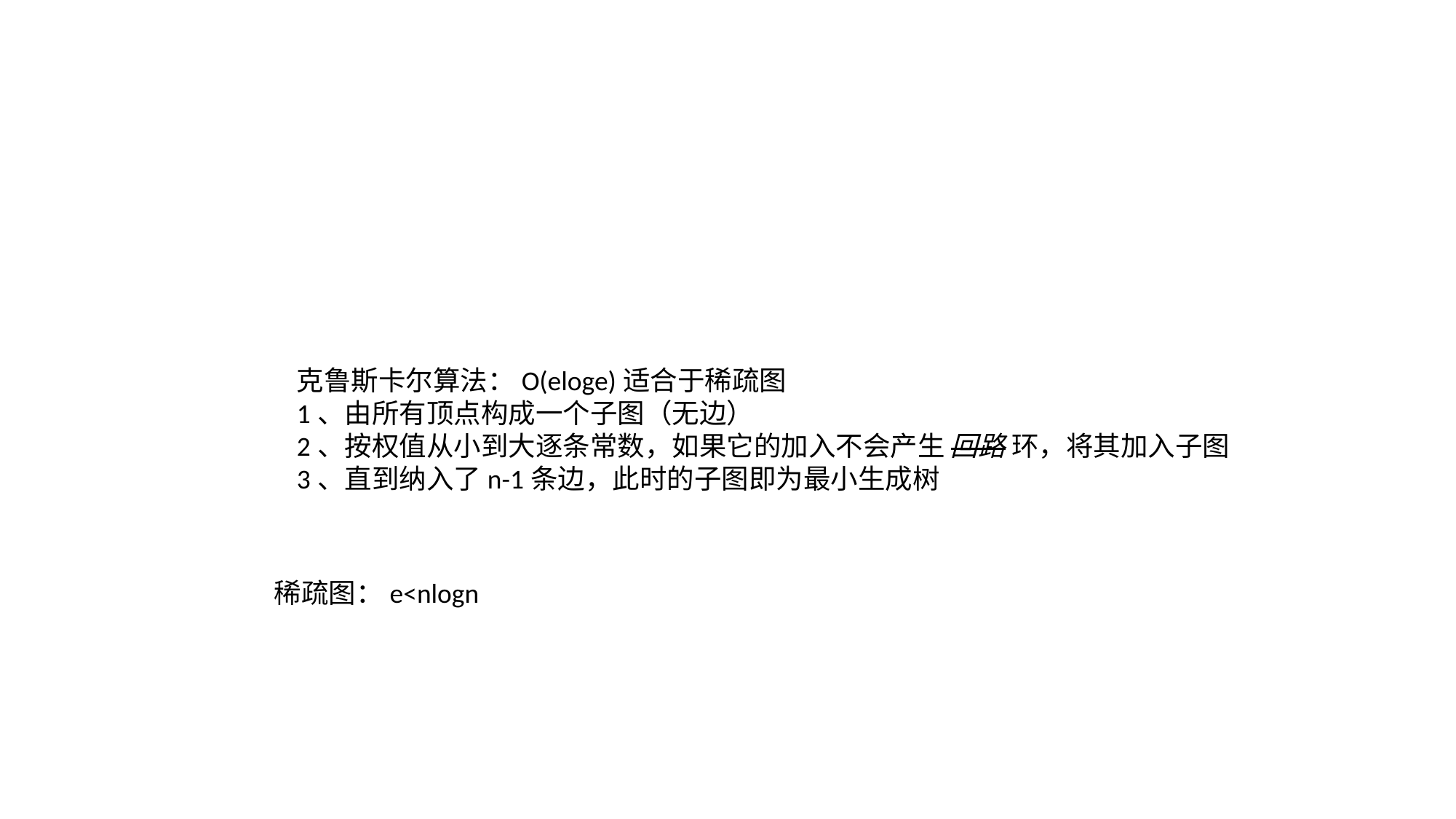

克鲁斯卡尔算法：O(eloge)适合于稀疏图
1、由所有顶点构成一个子图（无边）
2、按权值从小到大逐条常数，如果它的加入不会产生 回路 环，将其加入子图
3、直到纳入了n-1条边，此时的子图即为最小生成树
稀疏图：e<nlogn